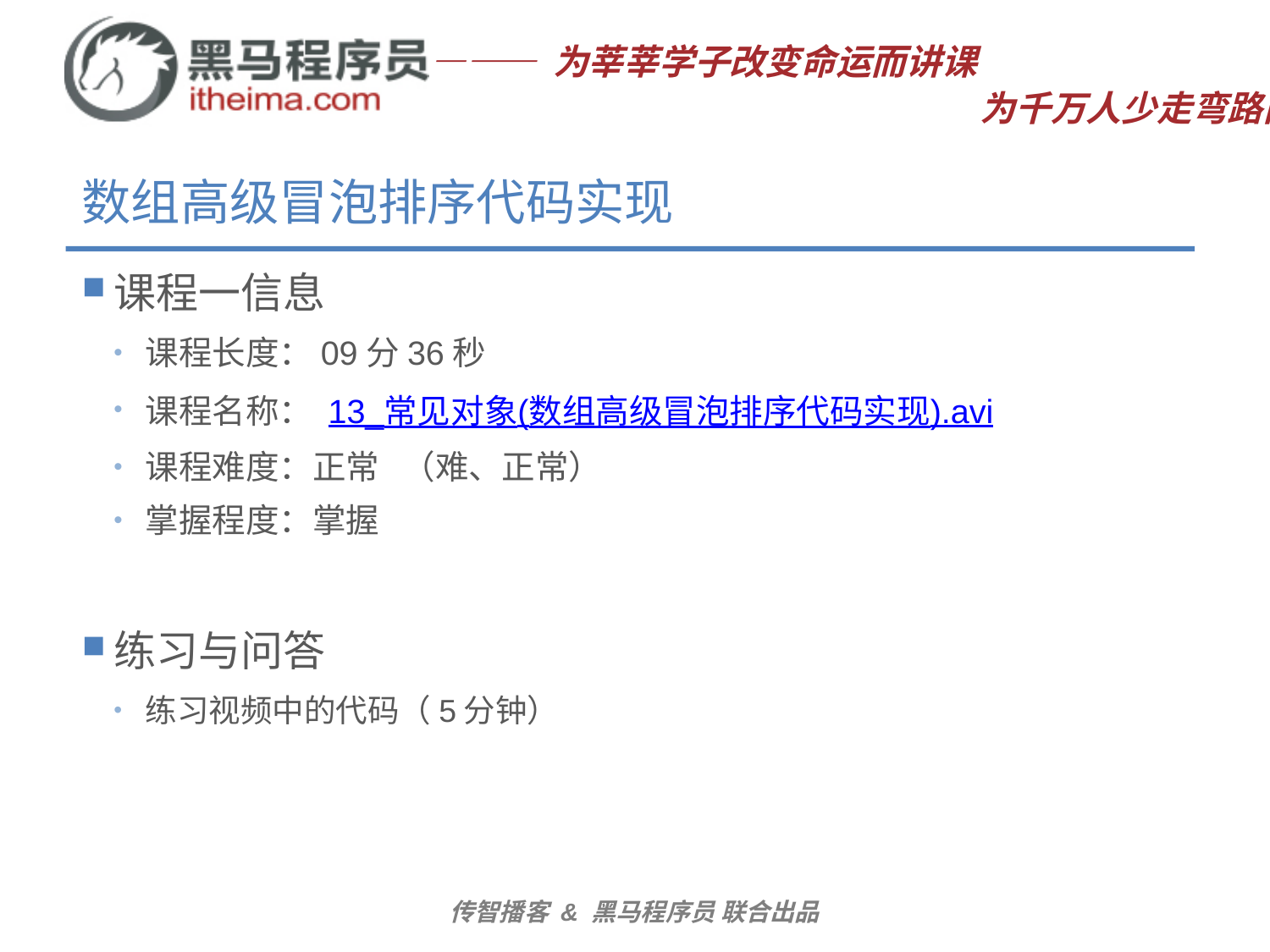

# 数组高级冒泡排序代码实现
课程一信息
课程长度：09分36秒
课程名称： 13_常见对象(数组高级冒泡排序代码实现).avi
课程难度：正常   （难、正常）
掌握程度：掌握

练习与问答
练习视频中的代码（5分钟）